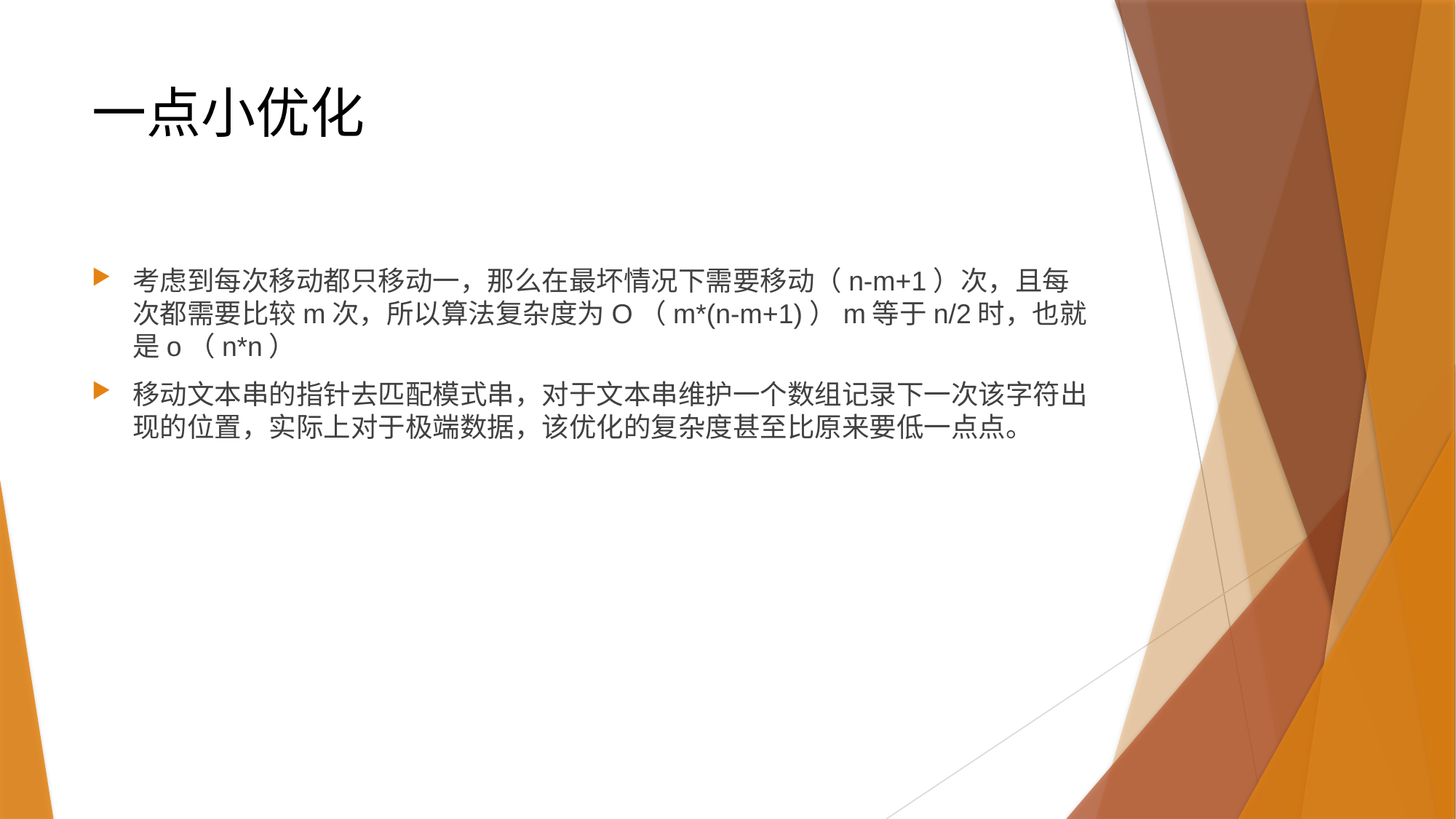

# 一点小优化
考虑到每次移动都只移动一，那么在最坏情况下需要移动（n-m+1）次，且每次都需要比较m次，所以算法复杂度为O（m*(n-m+1)）m等于n/2时，也就是o（n*n）
移动文本串的指针去匹配模式串，对于文本串维护一个数组记录下一次该字符出现的位置，实际上对于极端数据，该优化的复杂度甚至比原来要低一点点。